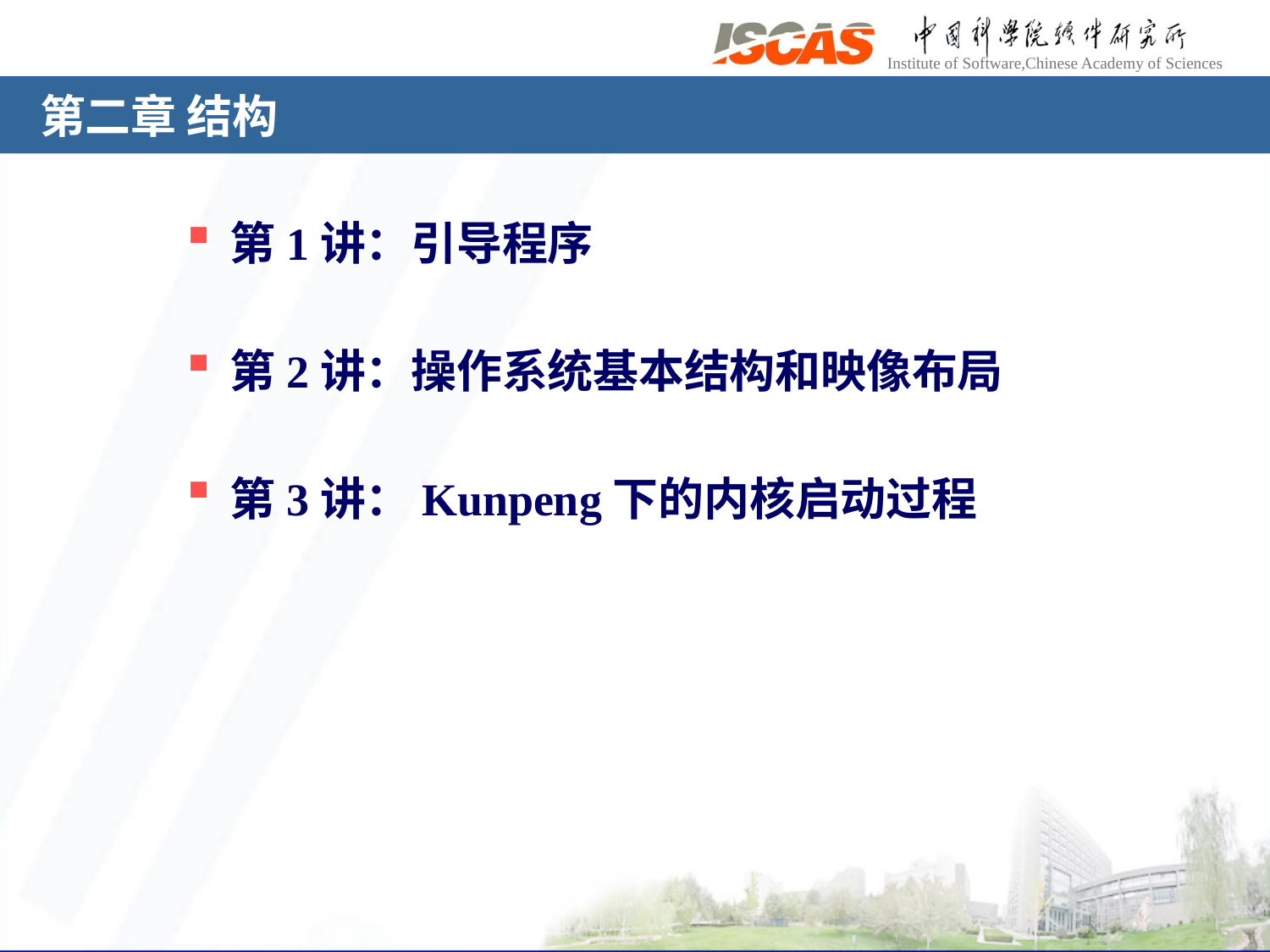

# 第二章 结构
第1讲：引导程序

第2讲：操作系统基本结构和映像布局

第3讲：Kunpeng下的内核启动过程